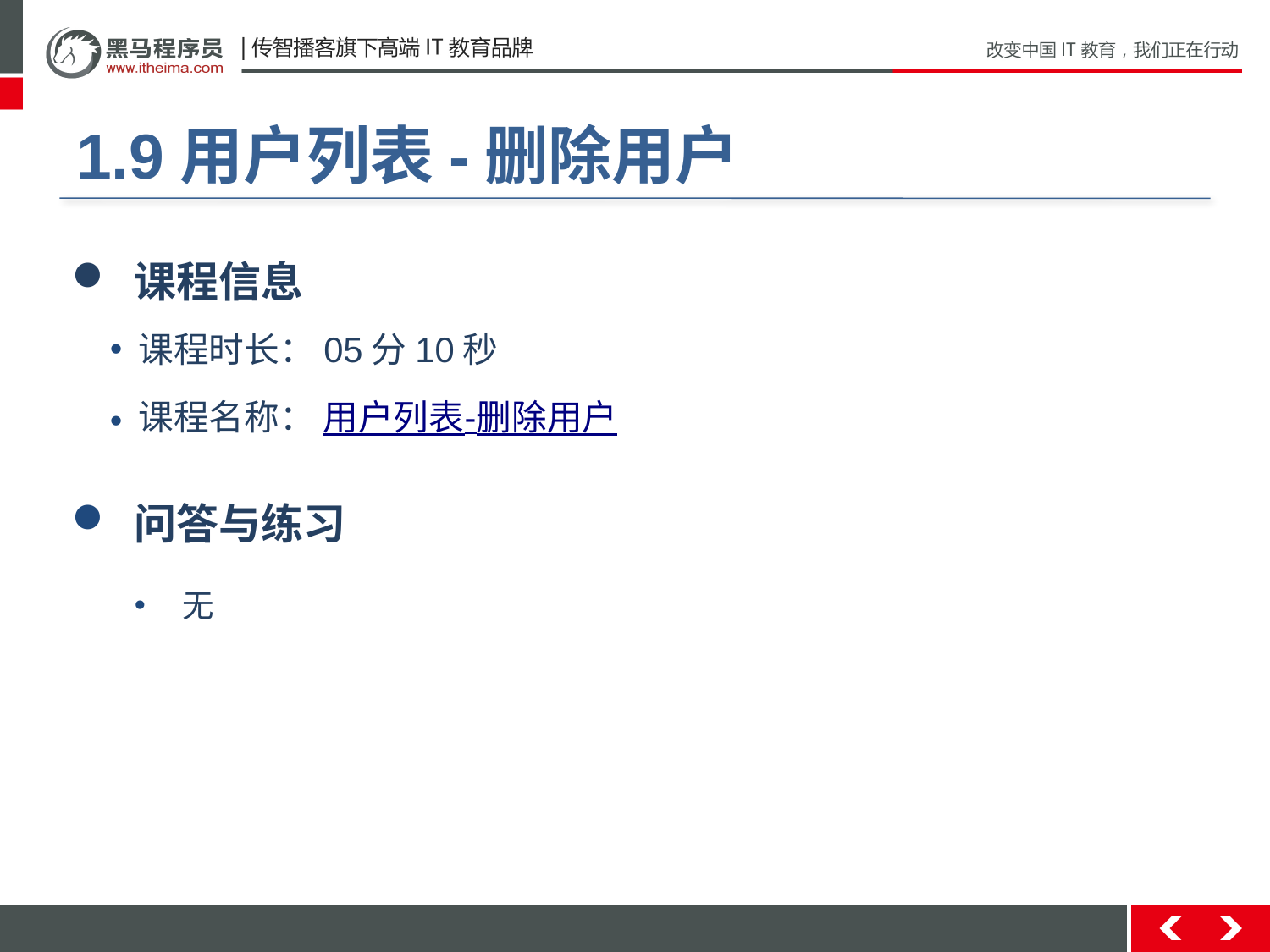

#
1.9用户列表-删除用户
 课程信息
 课程时长：05分10秒
 课程名称： 用户列表-删除用户
 问答与练习
无